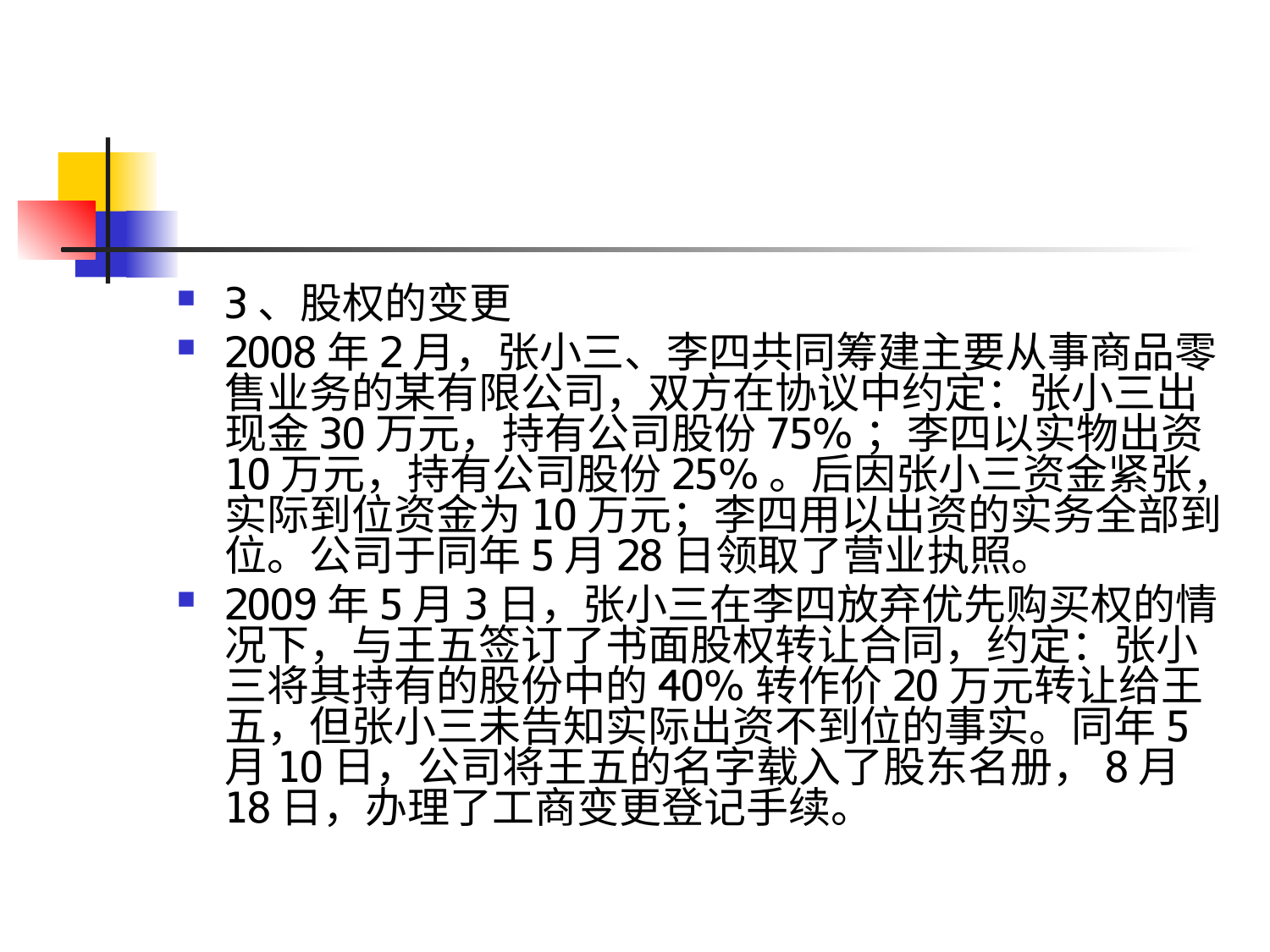

#
3、股权的变更
2008年2月，张小三、李四共同筹建主要从事商品零售业务的某有限公司，双方在协议中约定：张小三出现金30万元，持有公司股份75%；李四以实物出资10万元，持有公司股份25%。后因张小三资金紧张，实际到位资金为10万元；李四用以出资的实务全部到位。公司于同年5月28日领取了营业执照。
2009年5月3日，张小三在李四放弃优先购买权的情况下，与王五签订了书面股权转让合同，约定：张小三将其持有的股份中的40%转作价20万元转让给王五，但张小三未告知实际出资不到位的事实。同年5月10日，公司将王五的名字载入了股东名册，8月18日，办理了工商变更登记手续。